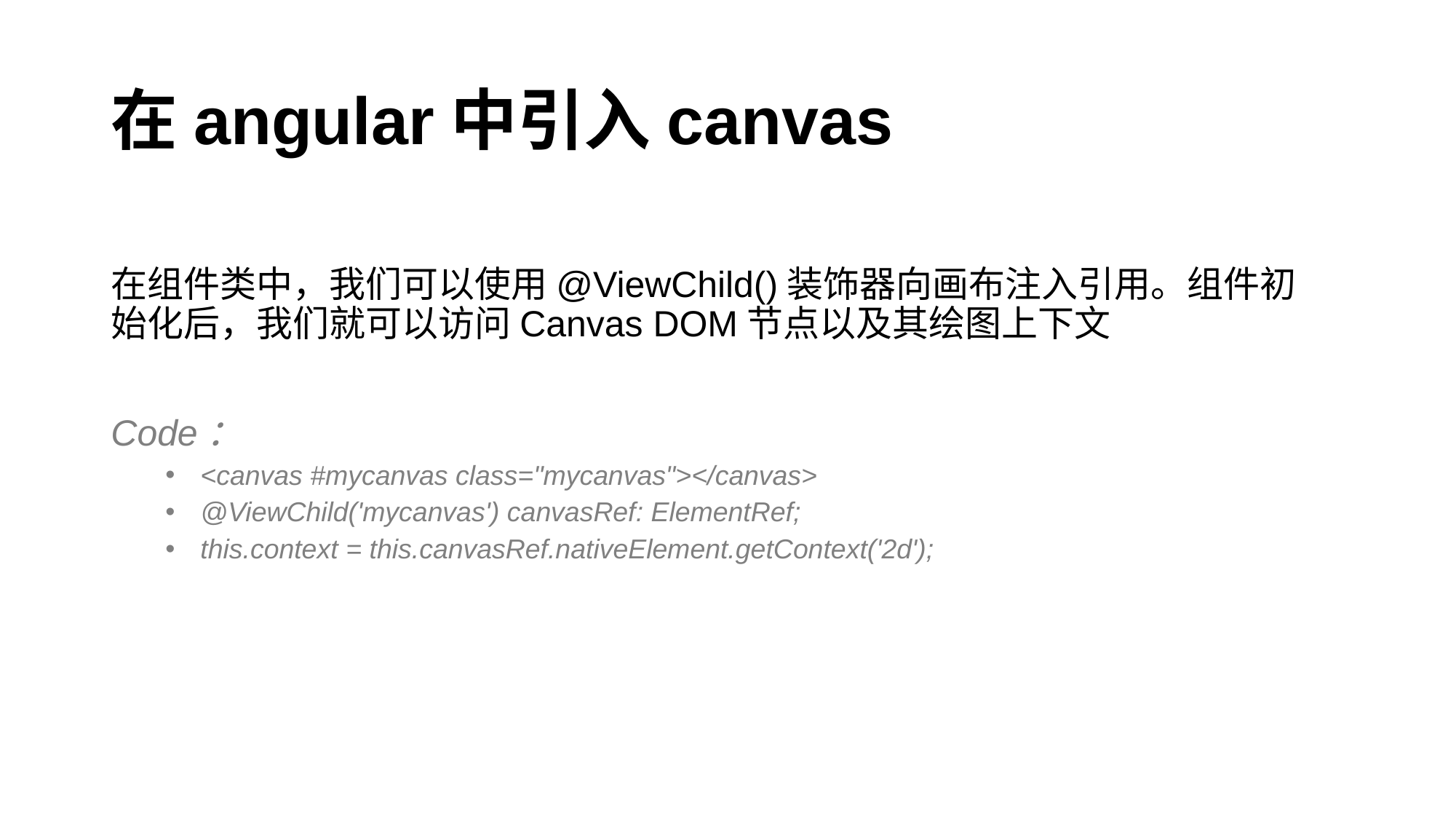

# 在angular中引入canvas

在组件类中，我们可以使用@ViewChild()装饰器向画布注入引用。组件初始化后，我们就可以访问Canvas DOM节点以及其绘图上下文

Code：
 <canvas #mycanvas class="mycanvas"></canvas>
 @ViewChild('mycanvas') canvasRef: ElementRef;
 this.context = this.canvasRef.nativeElement.getContext('2d');